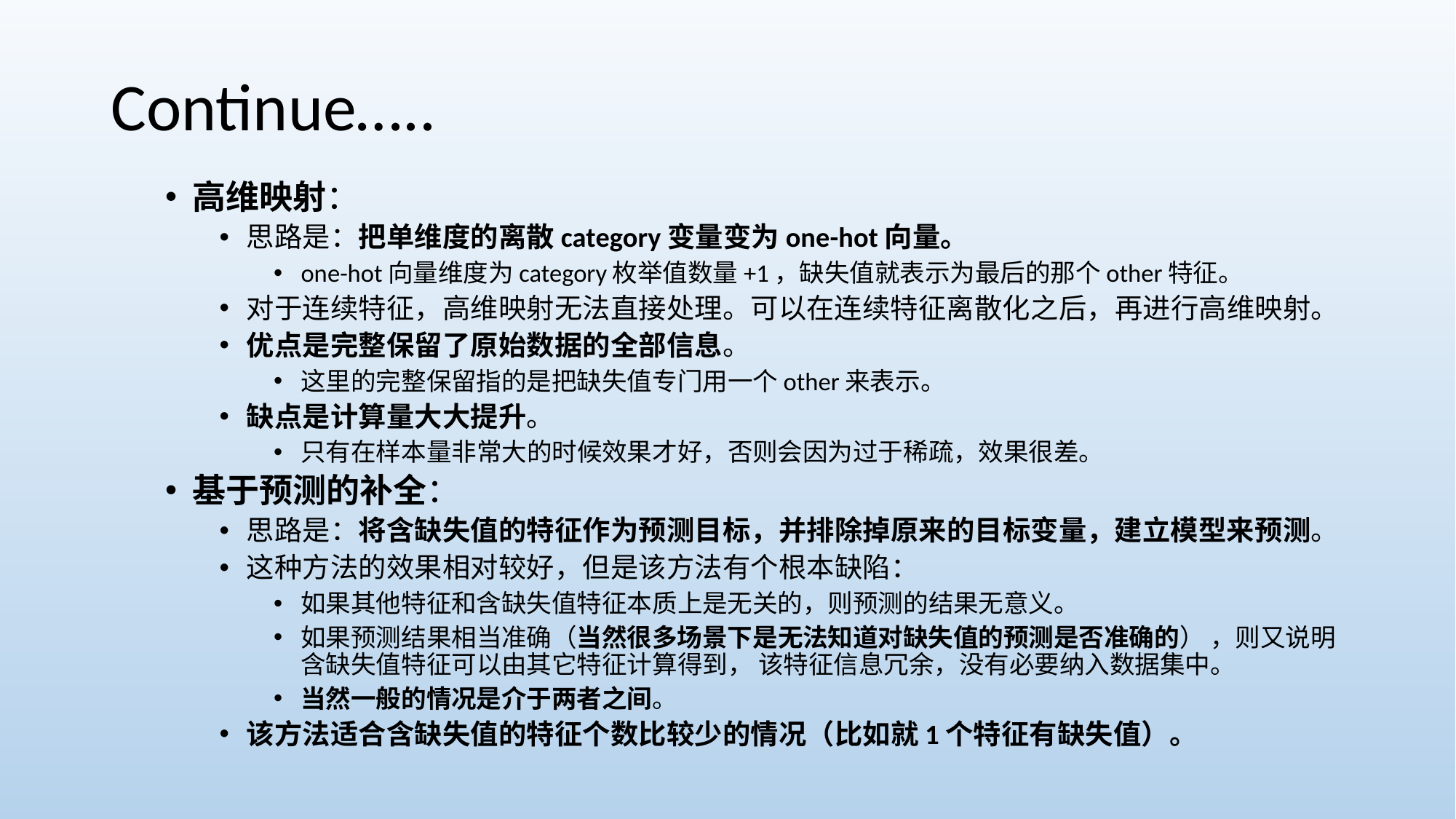

# Continue…..
高维映射：
思路是：把单维度的离散category变量变为one-hot向量。
one-hot向量维度为category枚举值数量+1，缺失值就表示为最后的那个other特征。
对于连续特征，高维映射无法直接处理。可以在连续特征离散化之后，再进行高维映射。
优点是完整保留了原始数据的全部信息。
这里的完整保留指的是把缺失值专门用一个other来表示。
缺点是计算量大大提升。
只有在样本量非常大的时候效果才好，否则会因为过于稀疏，效果很差。
基于预测的补全：
思路是：将含缺失值的特征作为预测目标，并排除掉原来的目标变量，建立模型来预测。
这种方法的效果相对较好，但是该方法有个根本缺陷：
如果其他特征和含缺失值特征本质上是无关的，则预测的结果无意义。
如果预测结果相当准确（当然很多场景下是无法知道对缺失值的预测是否准确的） ，则又说明含缺失值特征可以由其它特征计算得到， 该特征信息冗余，没有必要纳入数据集中。
当然一般的情况是介于两者之间。
该方法适合含缺失值的特征个数比较少的情况（比如就1个特征有缺失值）。